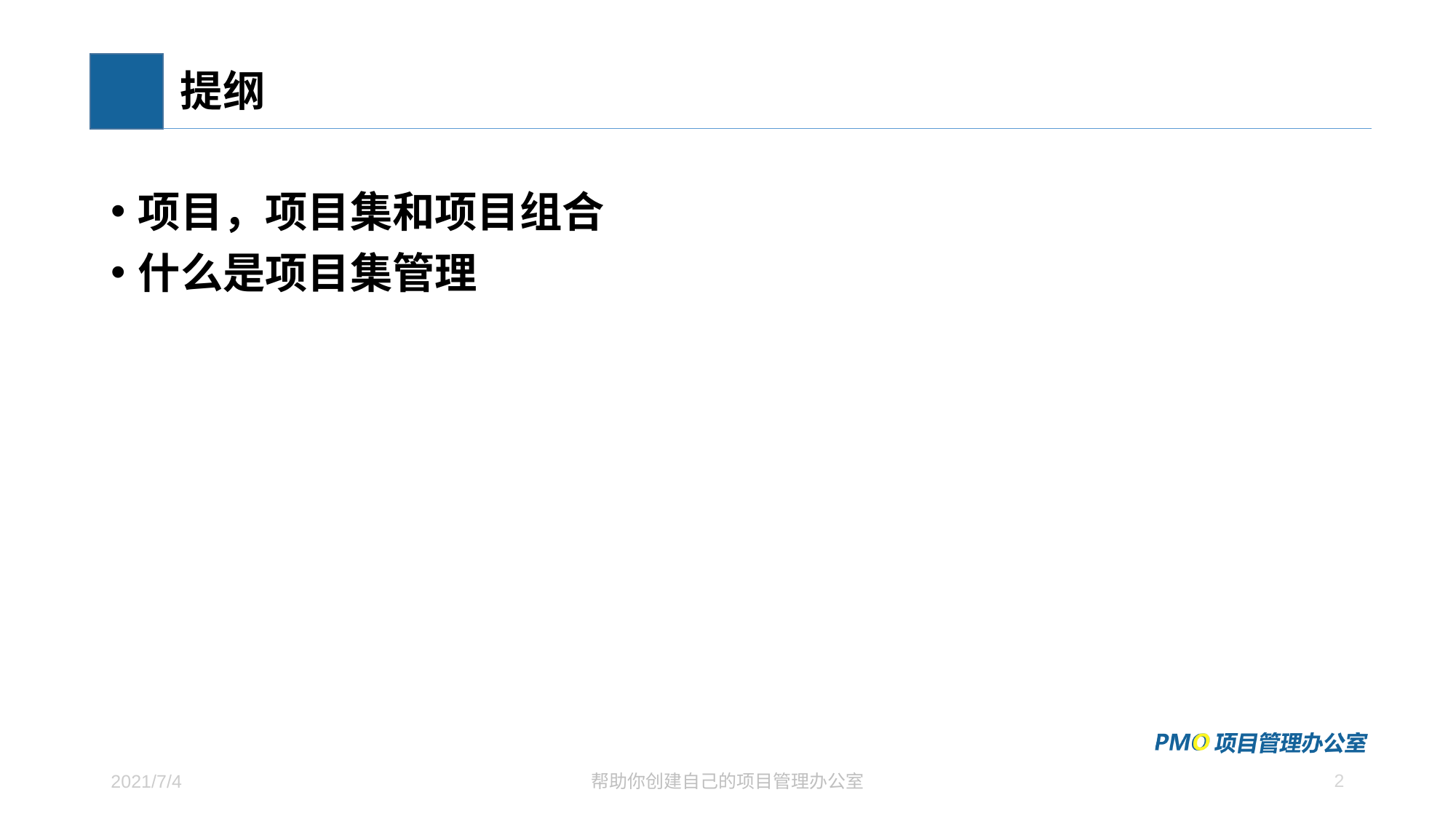

# 提纲
项目，项目集和项目组合
什么是项目集管理
2
2021/7/4
帮助你创建自己的项目管理办公室